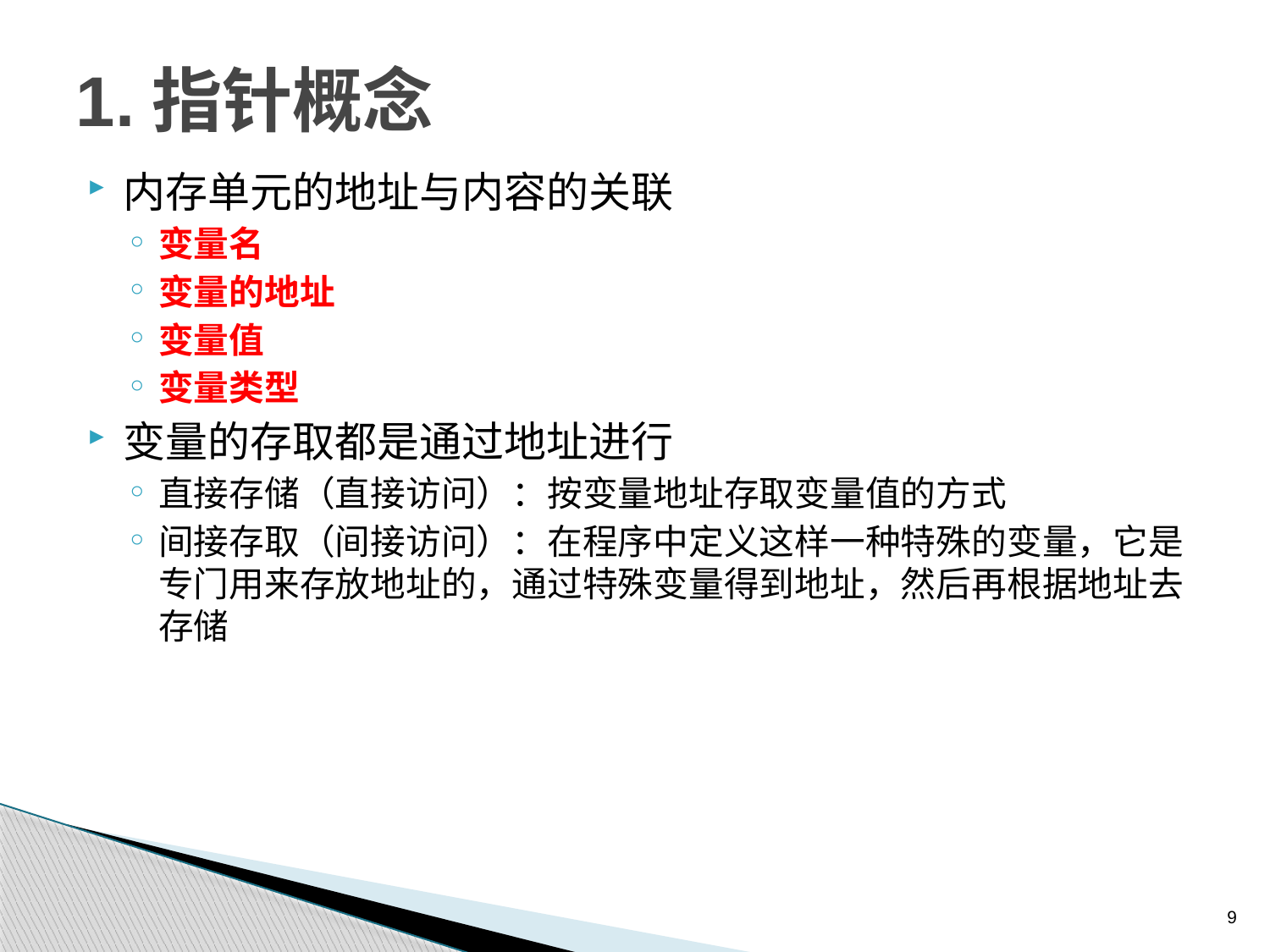

# 1.指针概念
内存单元的地址与内容的关联
变量名
变量的地址
变量值
变量类型
变量的存取都是通过地址进行
直接存储（直接访问）：按变量地址存取变量值的方式
间接存取（间接访问）：在程序中定义这样一种特殊的变量，它是专门用来存放地址的，通过特殊变量得到地址，然后再根据地址去存储
9